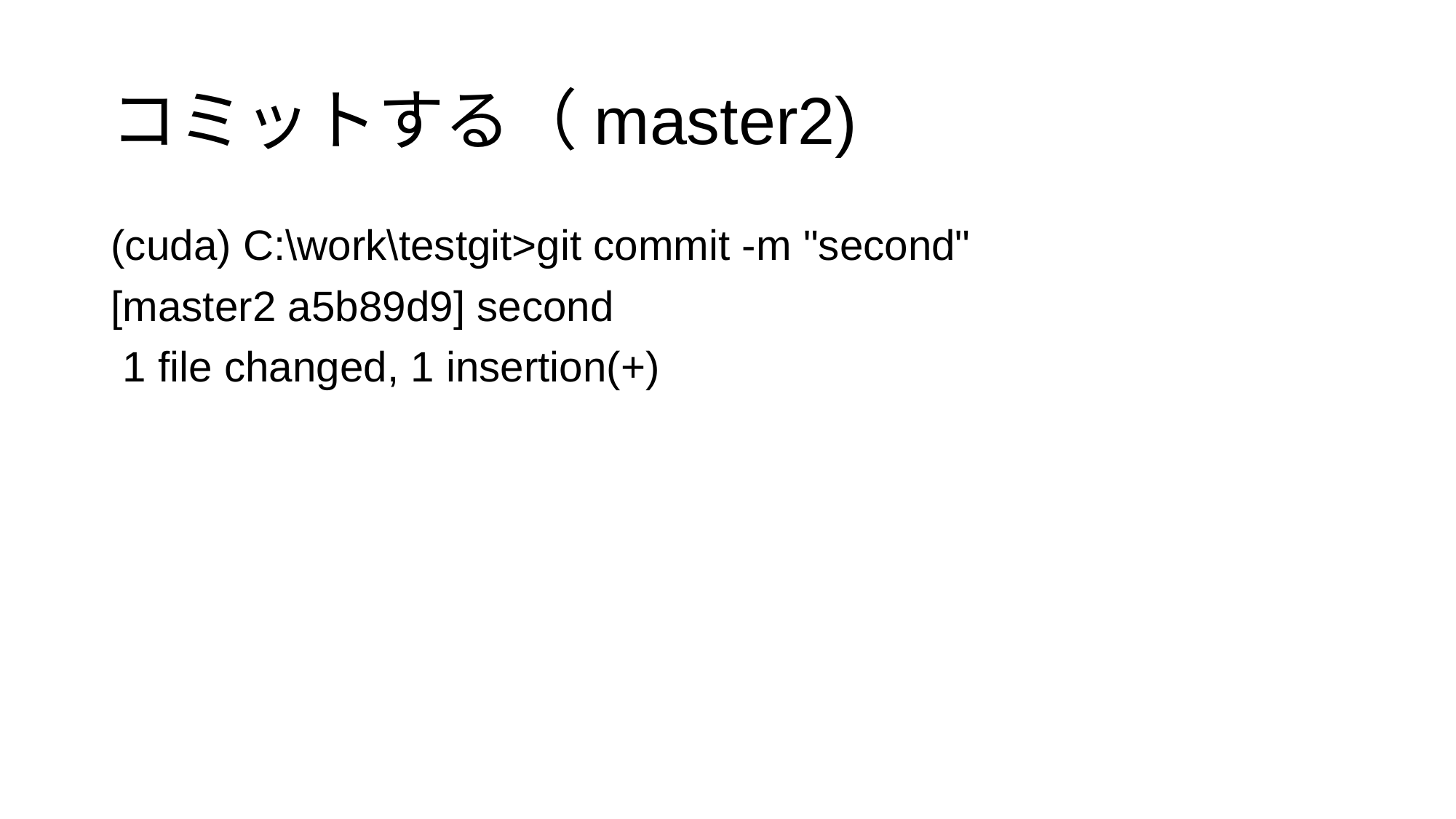

# コミットする（master2)
(cuda) C:\work\testgit>git commit -m "second"
[master2 a5b89d9] second
 1 file changed, 1 insertion(+)